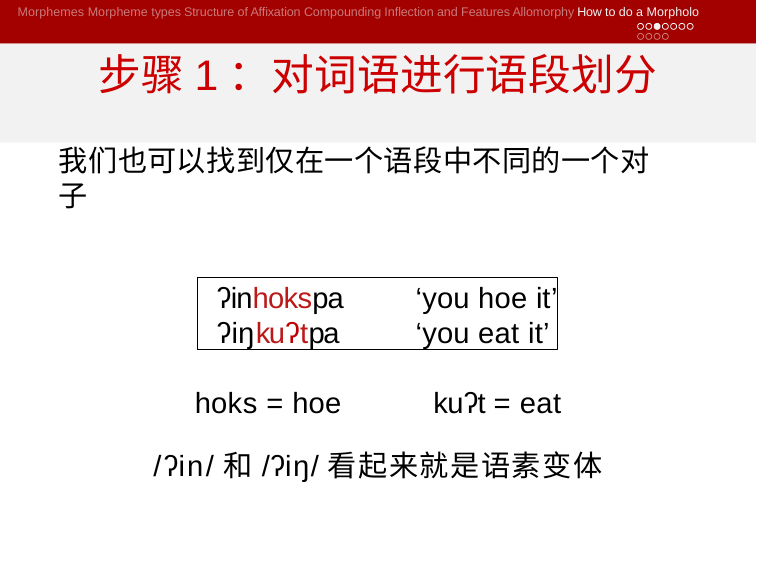

Morphemes Morpheme types Structure of Affixation Compounding Inflection and Features Allomorphy How to do a Morpholo
# 步骤1：对词语进行语段划分
我们也可以找到仅在一个语段中不同的一个对子
ʔinhokspa	‘you hoe it’
ʔiŋkuʔtpa	‘you eat it’
hoks = hoe	kuʔt = eat
/ʔin/和/ʔiŋ/看起来就是语素变体